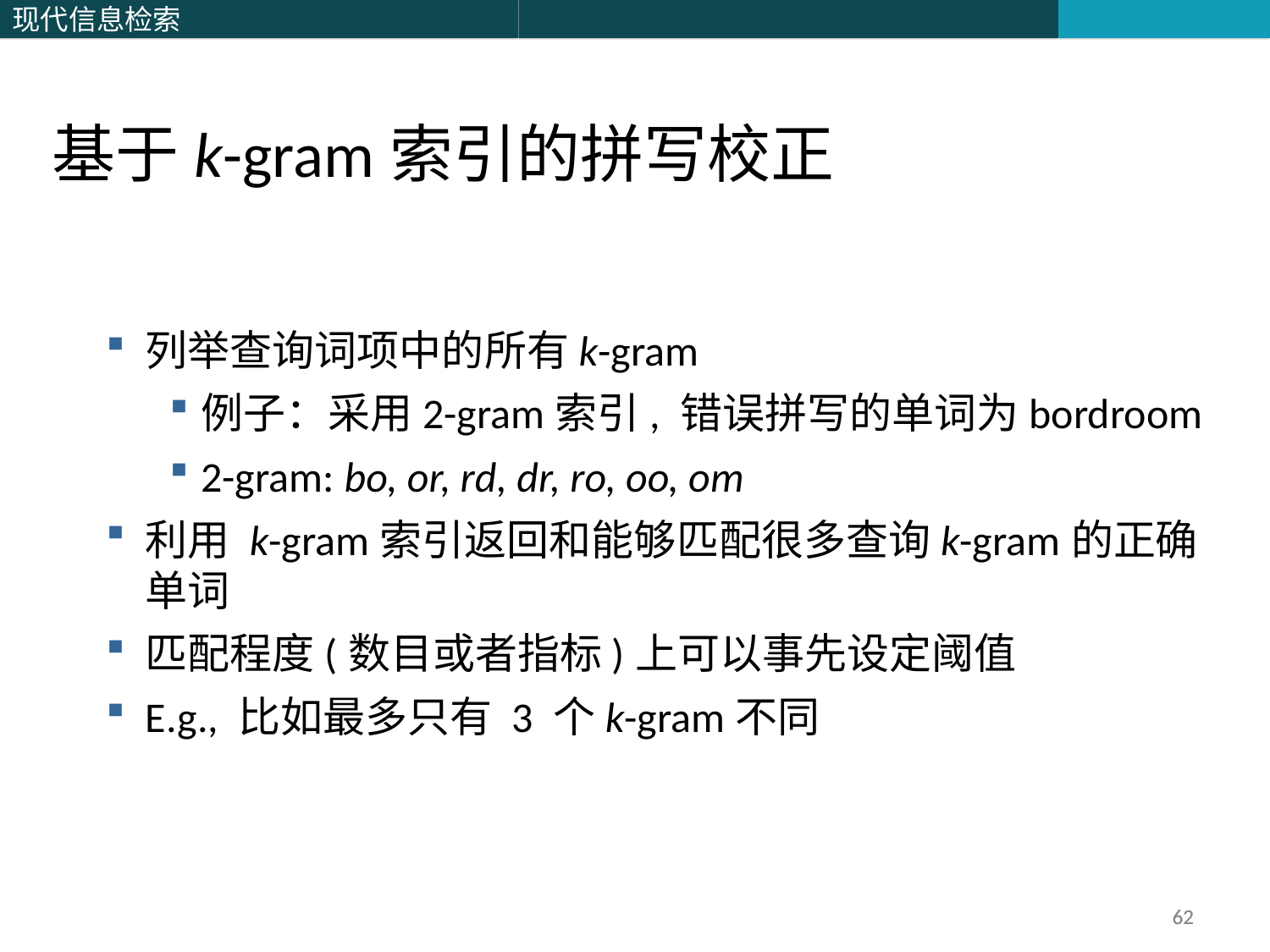

基于k-gram索引的拼写校正
列举查询词项中的所有k-gram
例子：采用2-gram索引, 错误拼写的单词为bordroom
2-gram: bo, or, rd, dr, ro, oo, om
利用 k-gram索引返回和能够匹配很多查询k-gram的正确单词
匹配程度(数目或者指标)上可以事先设定阈值
E.g., 比如最多只有 3 个k-gram不同
62
62